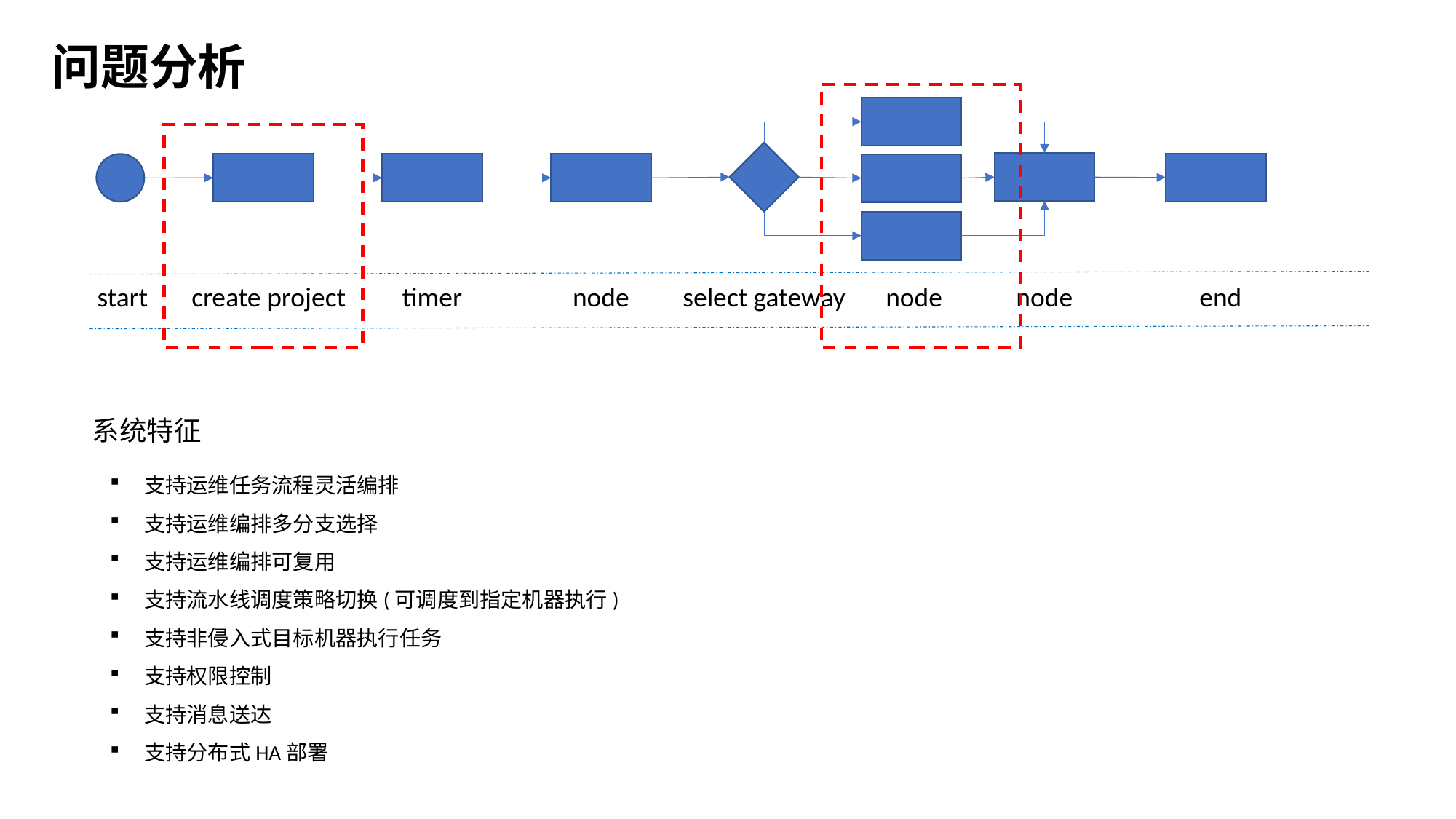

问题分析

start
create project
timer
node
select gateway
node
node
end
系统特征
支持运维任务流程灵活编排
支持运维编排多分支选择
支持运维编排可复用
支持流水线调度策略切换(可调度到指定机器执行)
支持非侵入式目标机器执行任务
支持权限控制
支持消息送达
支持分布式HA部署